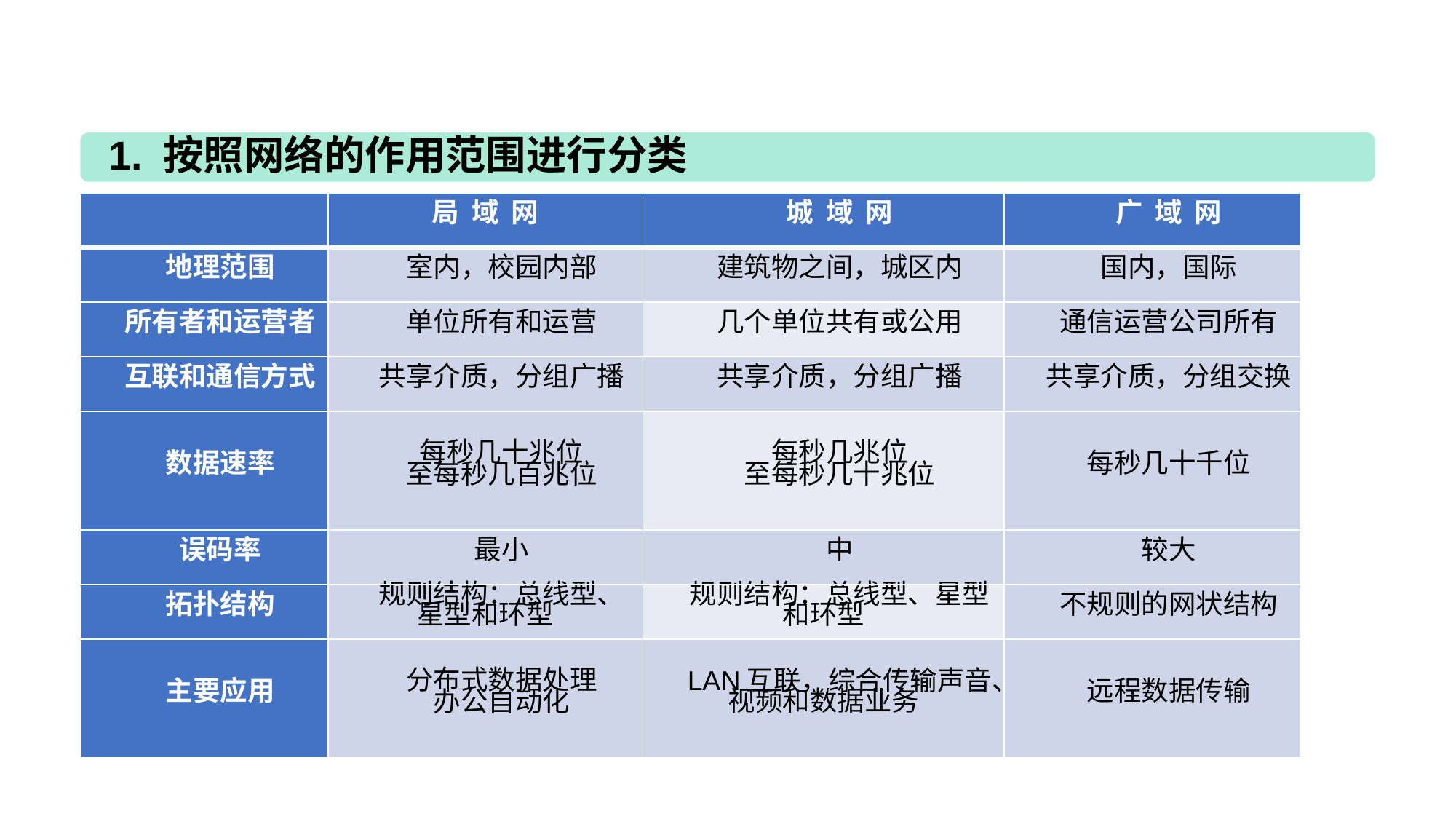

1. 按照网络的作用范围进行分类

|  | 局 域 网 | 城 域 网 | 广 域 网 |
| --- | --- | --- | --- |
| 地理范围 | 室内，校园内部 | 建筑物之间，城区内 | 国内，国际 |
| 所有者和运营者 | 单位所有和运营 | 几个单位共有或公用 | 通信运营公司所有 |
| 互联和通信方式 | 共享介质，分组广播 | 共享介质，分组广播 | 共享介质，分组交换 |
| 数据速率 | 每秒几十兆位 至每秒几百兆位 | 每秒几兆位 至每秒几十兆位 | 每秒几十千位 |
| 误码率 | 最小 | 中 | 较大 |
| 拓扑结构 | 规则结构：总线型、星型和环型 | 规则结构：总线型、星型和环型 | 不规则的网状结构 |
| 主要应用 | 分布式数据处理 办公自动化 | LAN互联，综合传输声音、视频和数据业务 | 远程数据传输 |